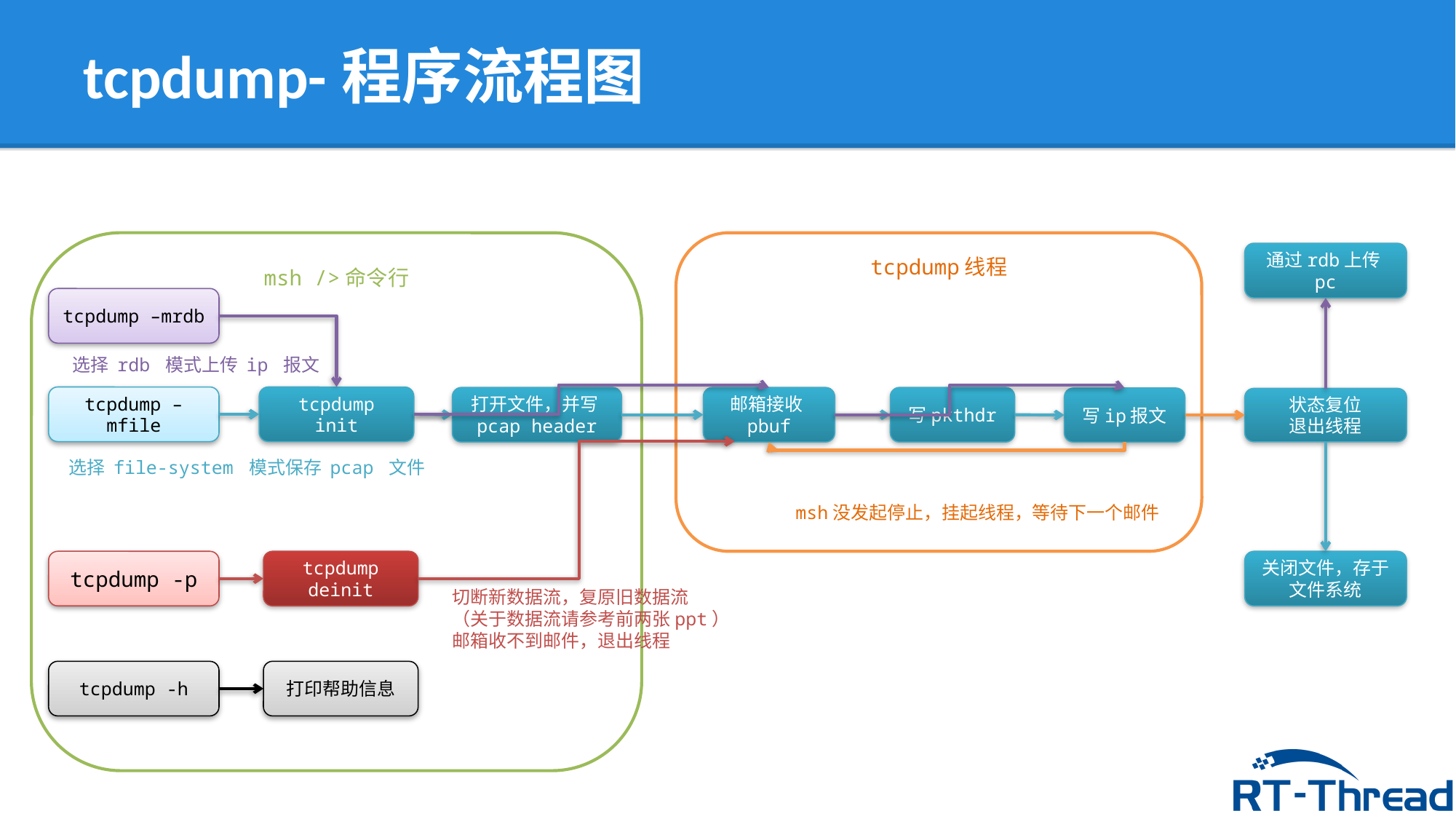

# tcpdump-程序流程图
msh />命令行
tcpdump线程
通过rdb上传pc
tcpdump –mrdb
选择 rdb 模式上传 ip 报文
tcpdump –mfile
tcpdump init
打开文件，并写pcap header
邮箱接收pbuf
写pkthdr
写ip报文
状态复位
退出线程
选择 file-system 模式保存 pcap 文件
msh没发起停止，挂起线程，等待下一个邮件
tcpdump -p
tcpdump deinit
关闭文件，存于文件系统
切断新数据流，复原旧数据流
（关于数据流请参考前两张ppt）
邮箱收不到邮件，退出线程
tcpdump -h
打印帮助信息